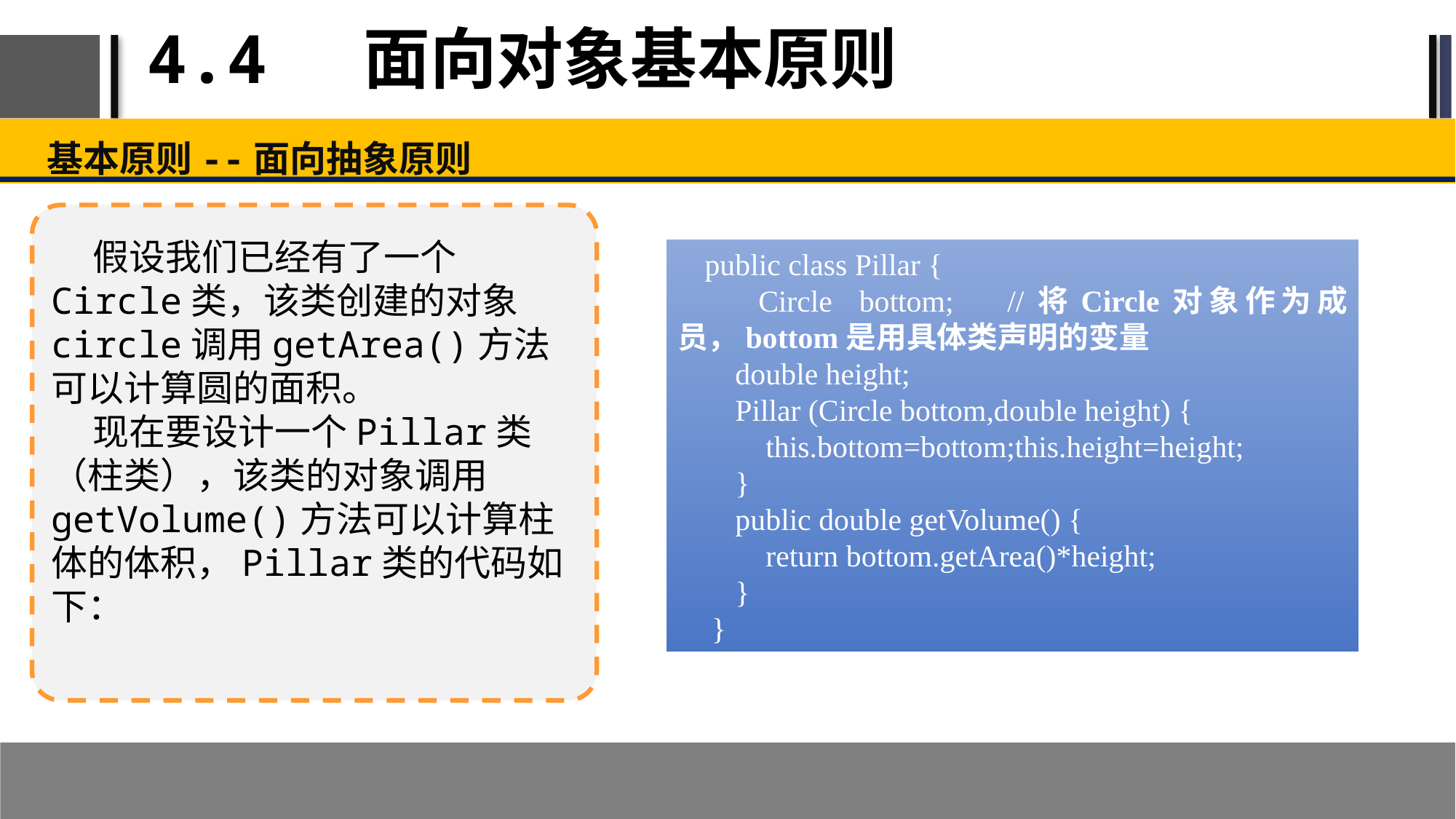

# 4.4  面向对象基本原则

基本原则--面向抽象原则

    假设我们已经有了一个Circle类，该类创建的对象circle调用getArea()方法可以计算圆的面积。
    现在要设计一个Pillar类（柱类），该类的对象调用getVolume()方法可以计算柱体的体积，Pillar类的代码如下：

public class Pillar {
    Circle  bottom;    //将Circle对象作为成员，bottom是用具体类声明的变量
    double height;
    Pillar (Circle bottom,double height) {
        this.bottom=bottom;this.height=height;
    }
    public double getVolume() {
        return bottom.getArea()*height;
    }
}